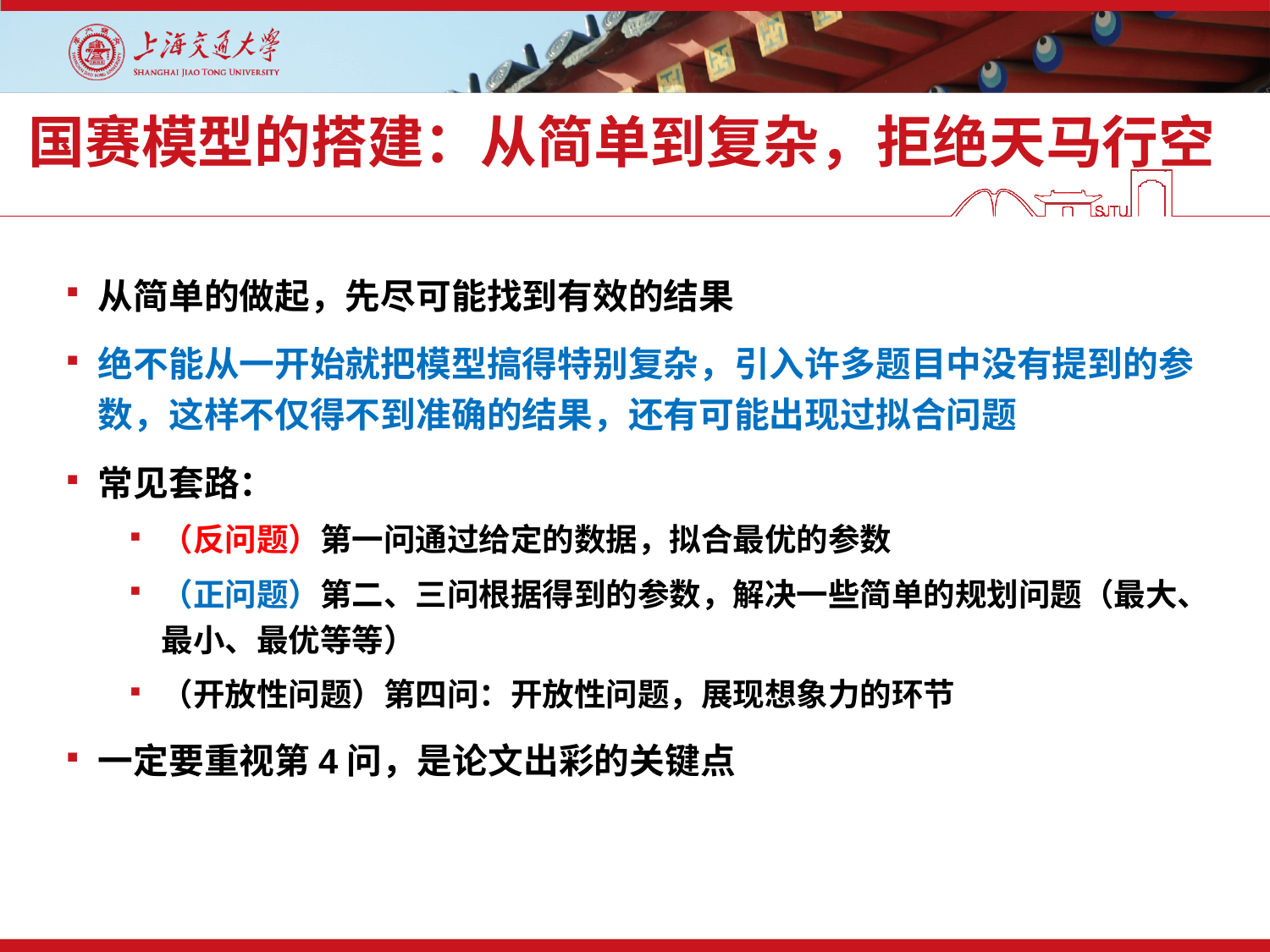

# 国赛模型的搭建：从简单到复杂，拒绝天马行空
从简单的做起，先尽可能找到有效的结果
绝不能从一开始就把模型搞得特别复杂，引入许多题目中没有提到的参数，这样不仅得不到准确的结果，还有可能出现过拟合问题
常见套路：
（反问题）第一问通过给定的数据，拟合最优的参数
（正问题）第二、三问根据得到的参数，解决一些简单的规划问题（最大、最小、最优等等）
（开放性问题）第四问：开放性问题，展现想象力的环节
一定要重视第4问，是论文出彩的关键点